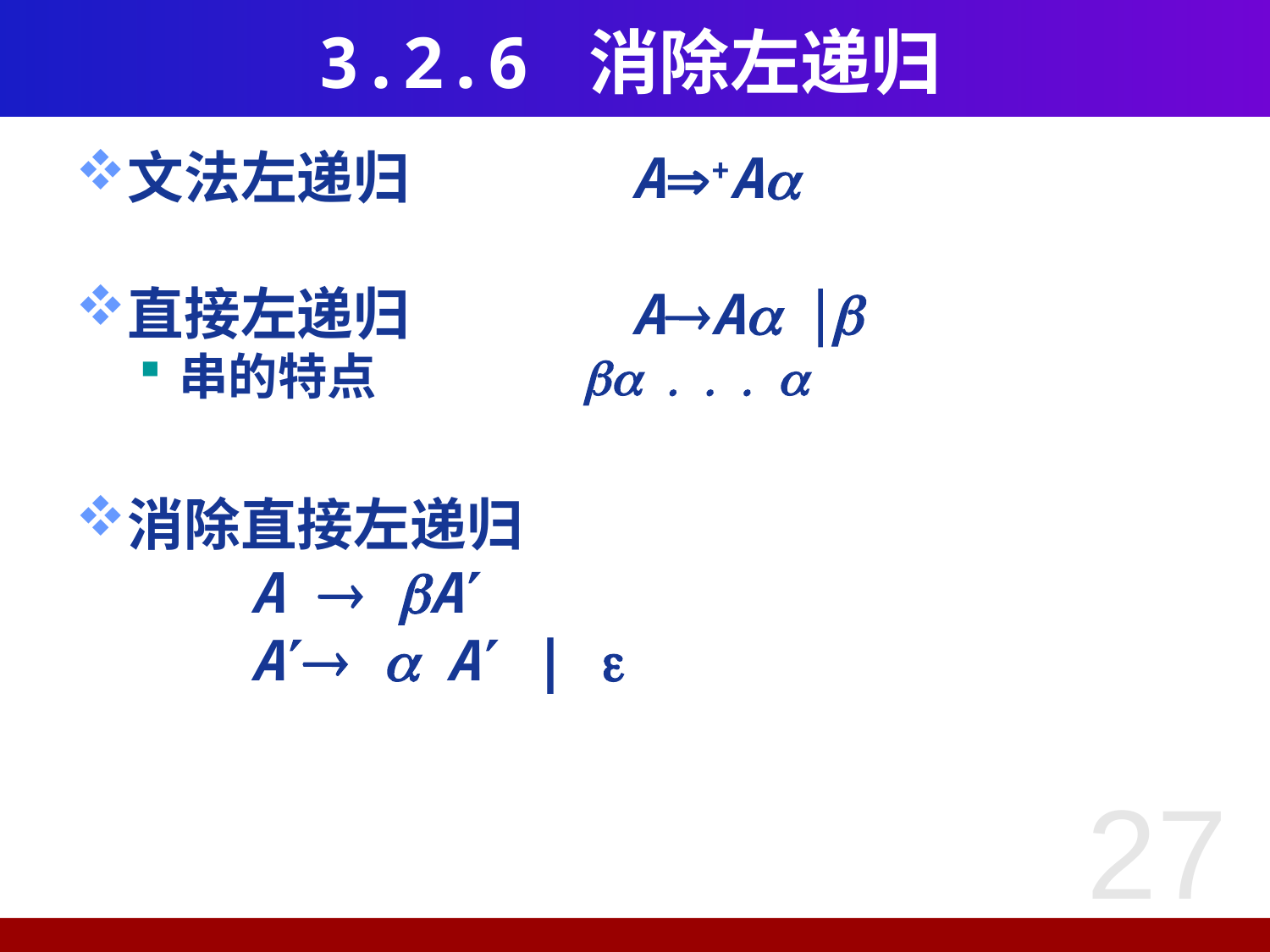

# 3.2.6 消除左递归
文法左递归		A⇒+Aα

直接左递归		A→Aα |β
串的特点		 βα . . . α

消除直接左递归
		A → βA′
		A′→ α A′ | ε
27